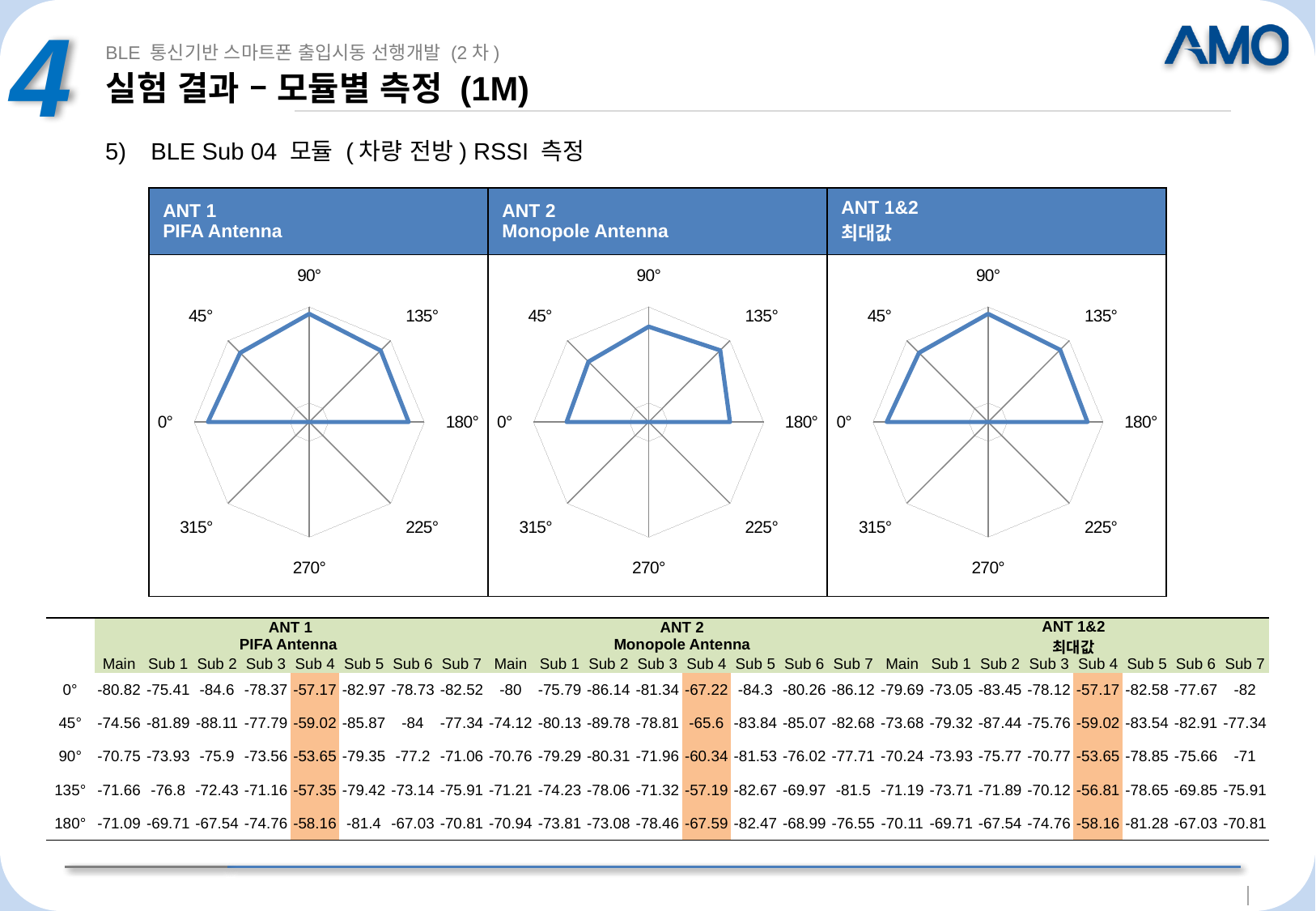

4
BLE 통신기반 스마트폰 출입시동 선행개발 (2차)
# 실험 결과 – 모듈별 측정 (1M)
BLE Sub 04 모듈 (차량 전방) RSSI 측정
| ANT 1 PIFA Antenna | ANT 2 Monopole Antenna | ANT 1&2 최대값 |
| --- | --- | --- |
|  |  |  |

### Chart

| Category |  |
|---|---|
| 90° | -53.65 |
| 135° | -57.35 |
| 180° | -58.16 |
| 225° | -110.0 |
| 270° | -110.0 |
| 315° | -110.0 |
| 0° | -57.17 |
| 45° | -59.02 |

### Chart

| Category |  |
|---|---|
| 90° | -60.34 |
| 135° | -57.19 |
| 180° | -67.59 |
| 225° | -110.0 |
| 270° | -110.0 |
| 315° | -110.0 |
| 0° | -67.22 |
| 45° | -65.6 |

### Chart

| Category |  |
|---|---|
| 90° | -53.65 |
| 135° | -56.81 |
| 180° | -58.16 |
| 225° | -110.0 |
| 270° | -110.0 |
| 315° | -110.0 |
| 0° | -57.17 |
| 45° | -59.02 |
|  | ANT 1 PIFA Antenna |  |  |  |  |  |  |  | ANT 2 Monopole Antenna |  |  |  |  |  |  |  | ANT 1&2 최대값 |  |  |  |  |  |  |  |
| --- | --- | --- | --- | --- | --- | --- | --- | --- | --- | --- | --- | --- | --- | --- | --- | --- | --- | --- | --- | --- | --- | --- | --- | --- |
|  | Main | Sub 1 | Sub 2 | Sub 3 | Sub 4 | Sub 5 | Sub 6 | Sub 7 | Main | Sub 1 | Sub 2 | Sub 3 | Sub 4 | Sub 5 | Sub 6 | Sub 7 | Main | Sub 1 | Sub 2 | Sub 3 | Sub 4 | Sub 5 | Sub 6 | Sub 7 |
| 0° | -80.82 | -75.41 | -84.6 | -78.37 | -57.17 | -82.97 | -78.73 | -82.52 | -80 | -75.79 | -86.14 | -81.34 | -67.22 | -84.3 | -80.26 | -86.12 | -79.69 | -73.05 | -83.45 | -78.12 | -57.17 | -82.58 | -77.67 | -82 |
| 45° | -74.56 | -81.89 | -88.11 | -77.79 | -59.02 | -85.87 | -84 | -77.34 | -74.12 | -80.13 | -89.78 | -78.81 | -65.6 | -83.84 | -85.07 | -82.68 | -73.68 | -79.32 | -87.44 | -75.76 | -59.02 | -83.54 | -82.91 | -77.34 |
| 90° | -70.75 | -73.93 | -75.9 | -73.56 | -53.65 | -79.35 | -77.2 | -71.06 | -70.76 | -79.29 | -80.31 | -71.96 | -60.34 | -81.53 | -76.02 | -77.71 | -70.24 | -73.93 | -75.77 | -70.77 | -53.65 | -78.85 | -75.66 | -71 |
| 135° | -71.66 | -76.8 | -72.43 | -71.16 | -57.35 | -79.42 | -73.14 | -75.91 | -71.21 | -74.23 | -78.06 | -71.32 | -57.19 | -82.67 | -69.97 | -81.5 | -71.19 | -73.71 | -71.89 | -70.12 | -56.81 | -78.65 | -69.85 | -75.91 |
| 180° | -71.09 | -69.71 | -67.54 | -74.76 | -58.16 | -81.4 | -67.03 | -70.81 | -70.94 | -73.81 | -73.08 | -78.46 | -67.59 | -82.47 | -68.99 | -76.55 | -70.11 | -69.71 | -67.54 | -74.76 | -58.16 | -81.28 | -67.03 | -70.81 |